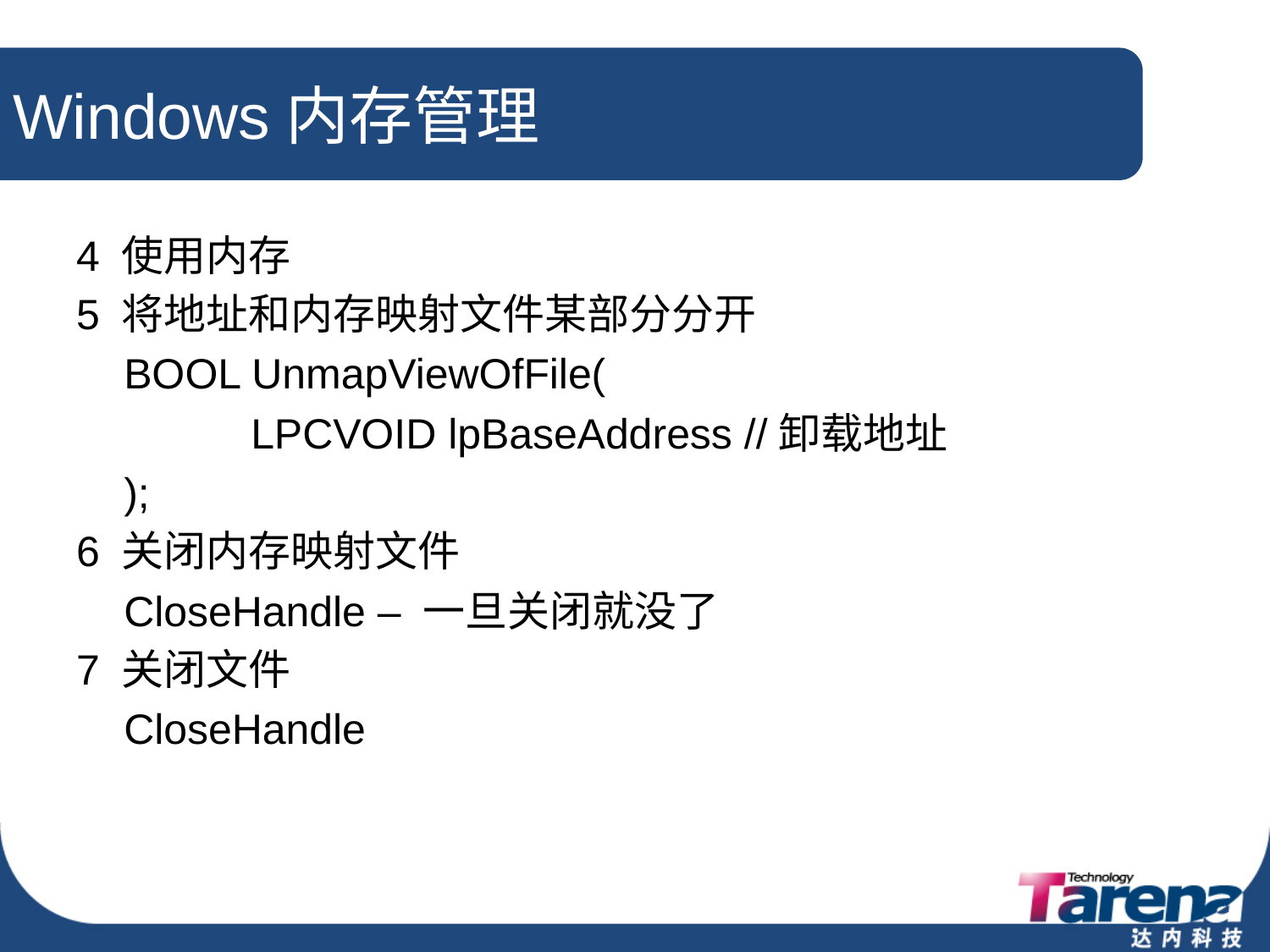

# Windows内存管理
4 使用内存
5 将地址和内存映射文件某部分分开
	BOOL UnmapViewOfFile(
		LPCVOID lpBaseAddress //卸载地址
	);
6 关闭内存映射文件
	CloseHandle – 一旦关闭就没了
7 关闭文件
	CloseHandle